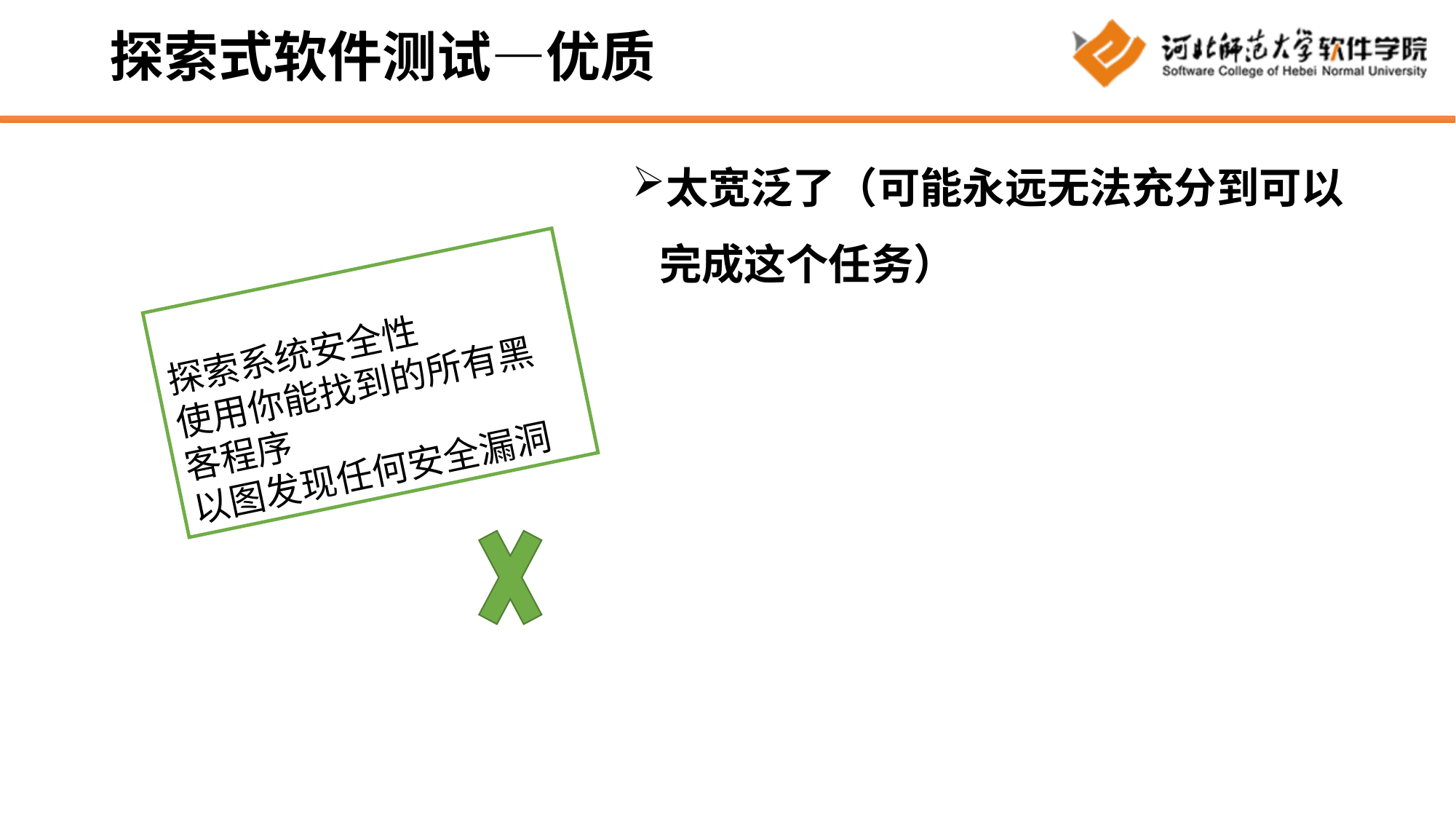

# 探索式软件测试—优质
太宽泛了（可能永远无法充分到可以完成这个任务）

探索系统安全性
使用你能找到的所有黑客程序
以图发现任何安全漏洞